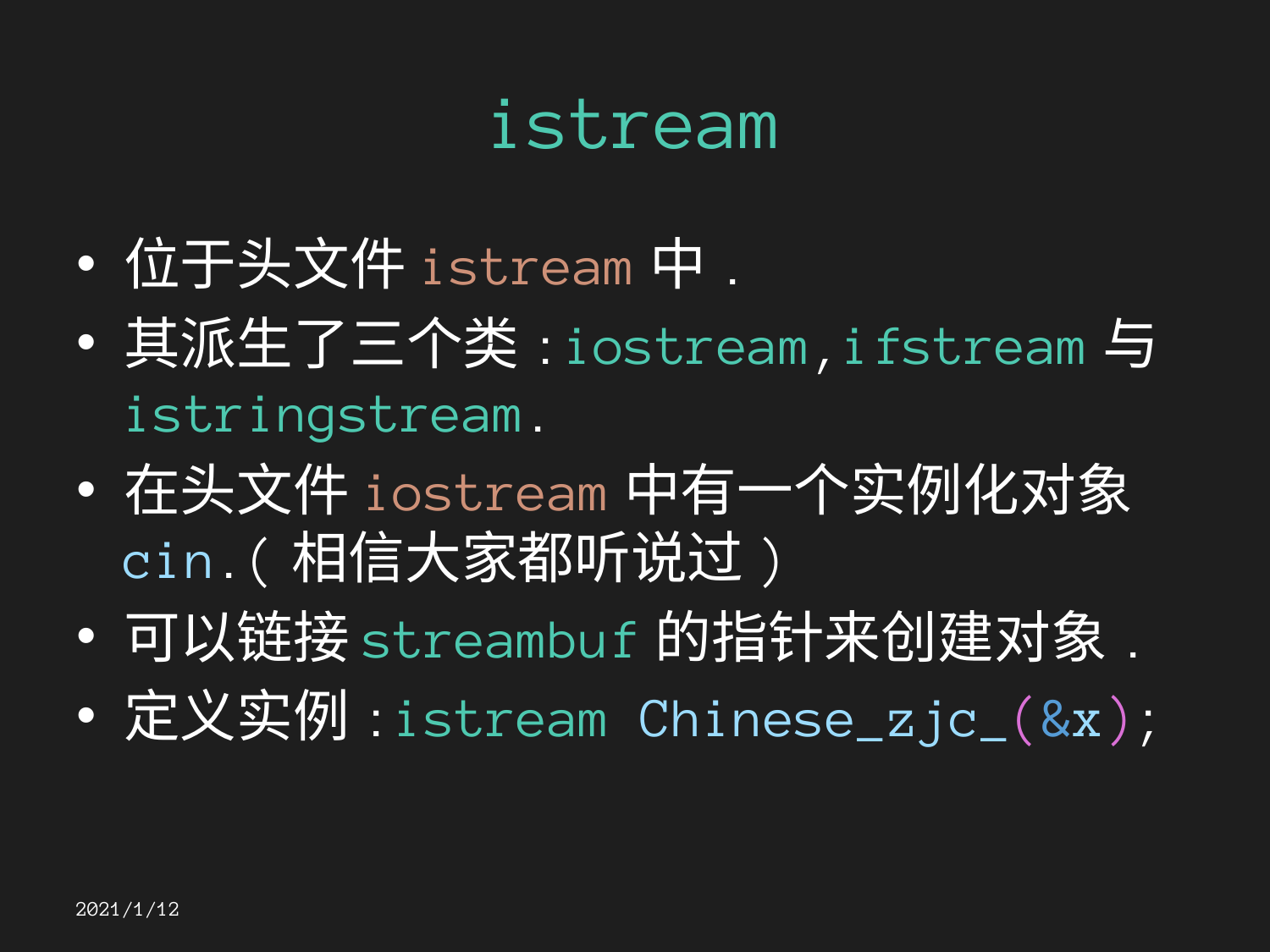

# istream
位于头文件istream中.
其派生了三个类:iostream,ifstream与istringstream.
在头文件iostream中有一个实例化对象cin.(相信大家都听说过)
可以链接streambuf的指针来创建对象.
定义实例:istream Chinese_zjc_(&x);
2021/1/12